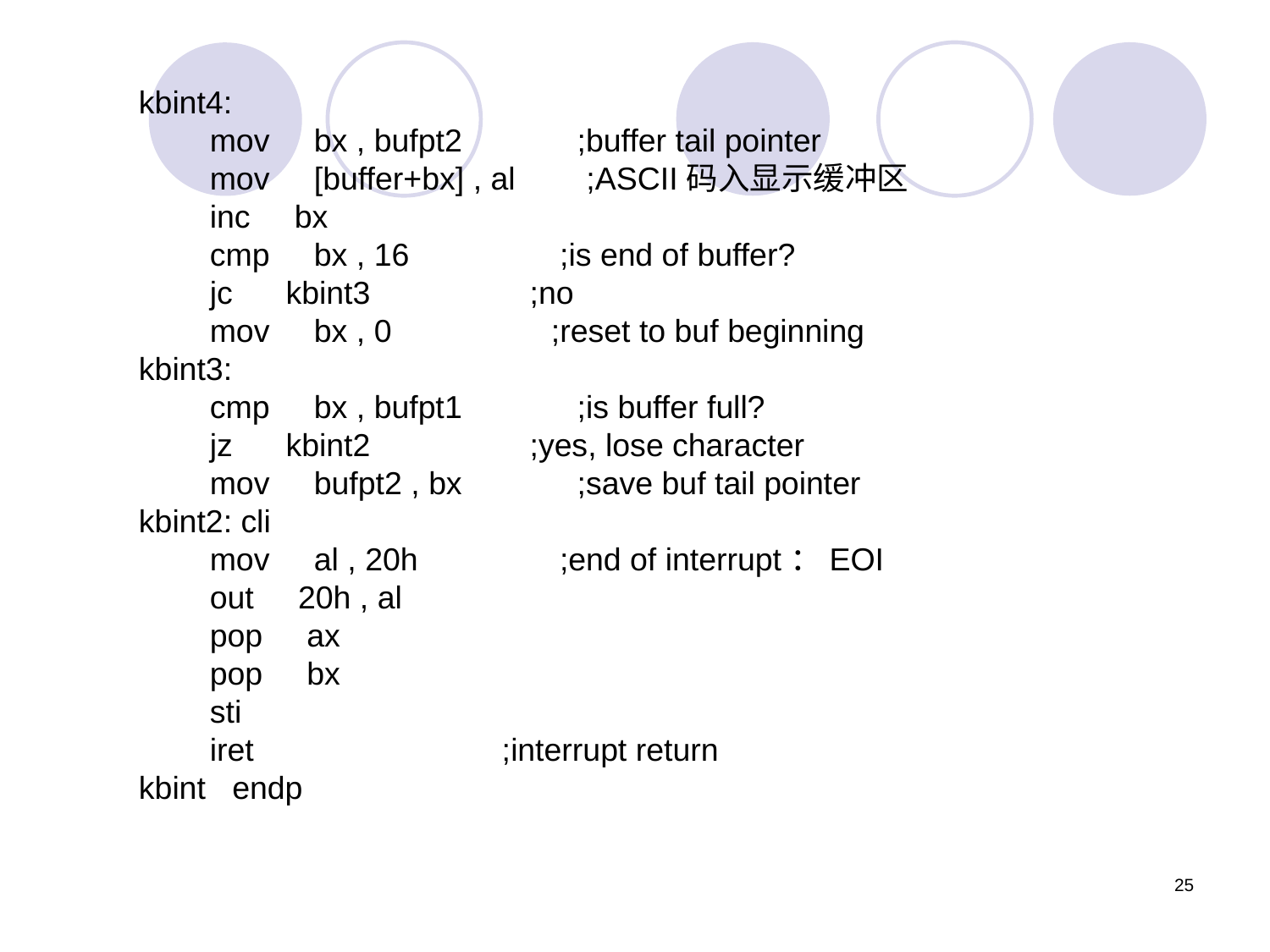

kbint4:
        mov     bx , bufpt2             ;buffer tail pointer
        mov     [buffer+bx] , al        ;ASCII码入显示缓冲区
        inc     bx
        cmp     bx , 16                 ;is end of buffer?
        jc      kbint3                  ;no
        mov     bx , 0                  ;reset to buf beginning
kbint3:
        cmp     bx , bufpt1             ;is buffer full?
        jz      kbint2                  ;yes, lose character
        mov     bufpt2 , bx             ;save buf tail pointer
kbint2: cli
        mov     al , 20h                ;end of interrupt：EOI
        out     20h , al
        pop     ax
        pop     bx
        sti
        iret                            ;interrupt return
kbint   endp
25